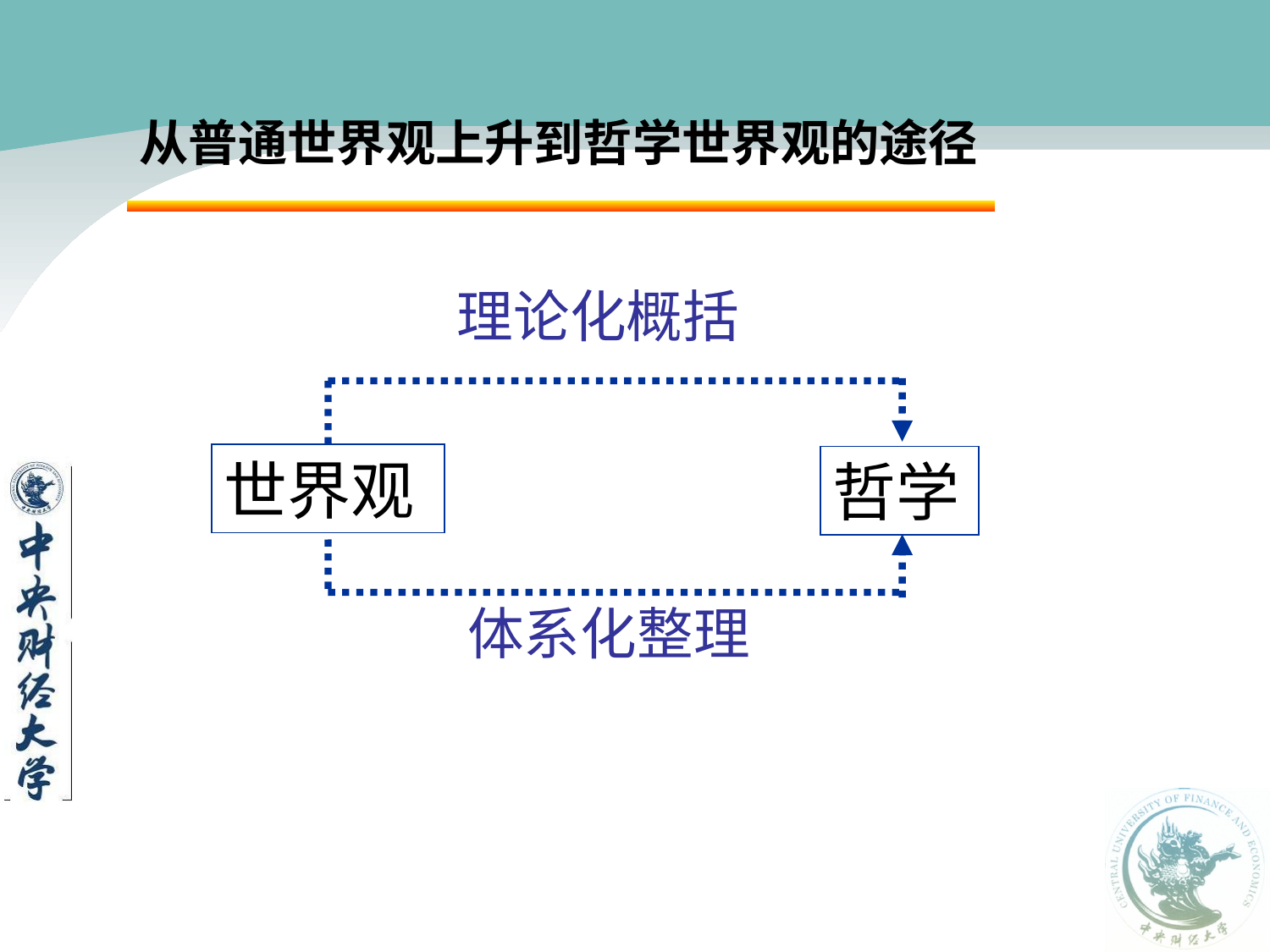

从普通世界观上升到哲学世界观的途径

理论化概括

世界观
哲学
体系化整理